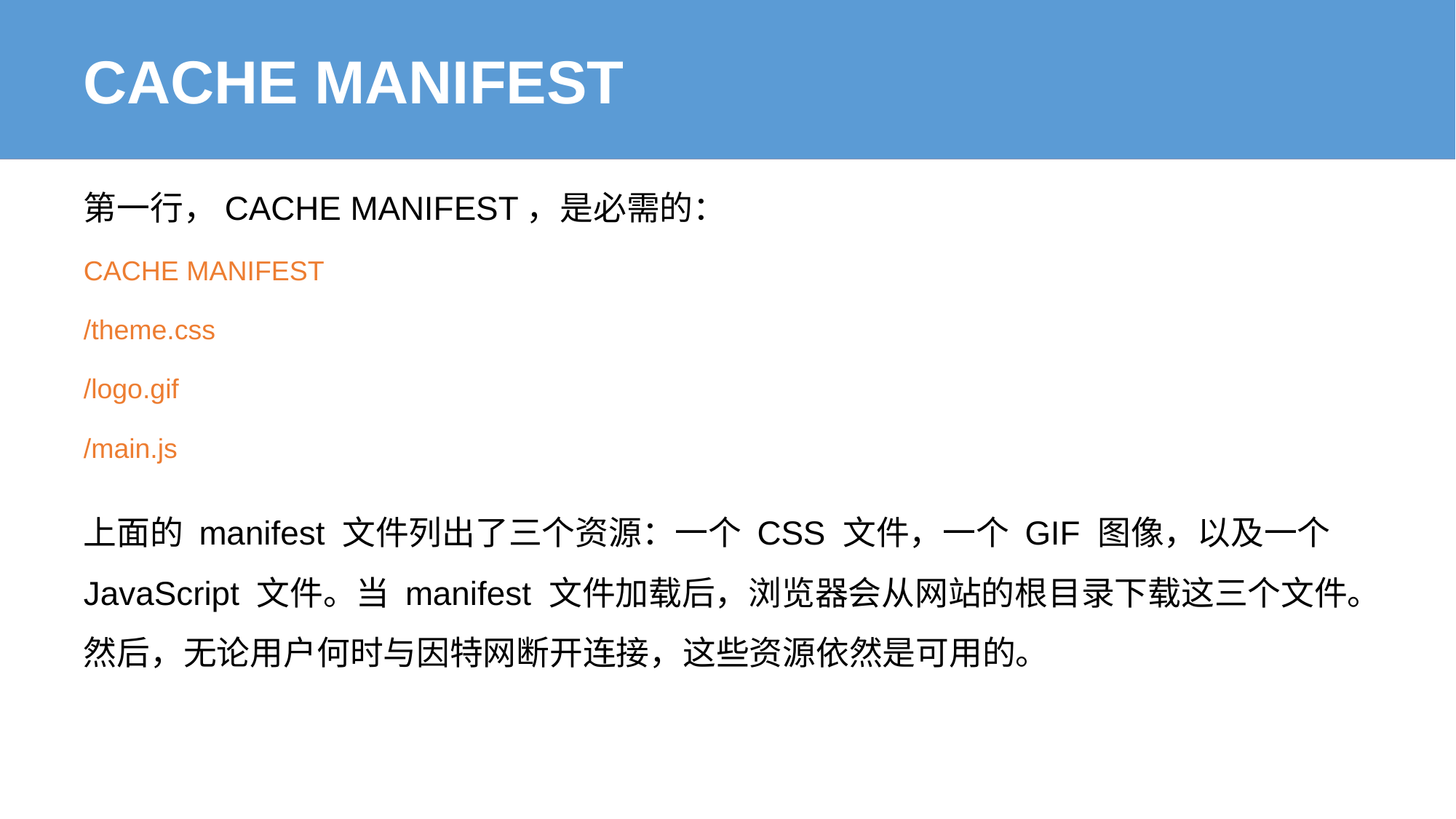

# CACHE MANIFEST
第一行，CACHE MANIFEST，是必需的：
CACHE MANIFEST
/theme.css
/logo.gif
/main.js
上面的 manifest 文件列出了三个资源：一个 CSS 文件，一个 GIF 图像，以及一个 JavaScript 文件。当 manifest 文件加载后，浏览器会从网站的根目录下载这三个文件。然后，无论用户何时与因特网断开连接，这些资源依然是可用的。